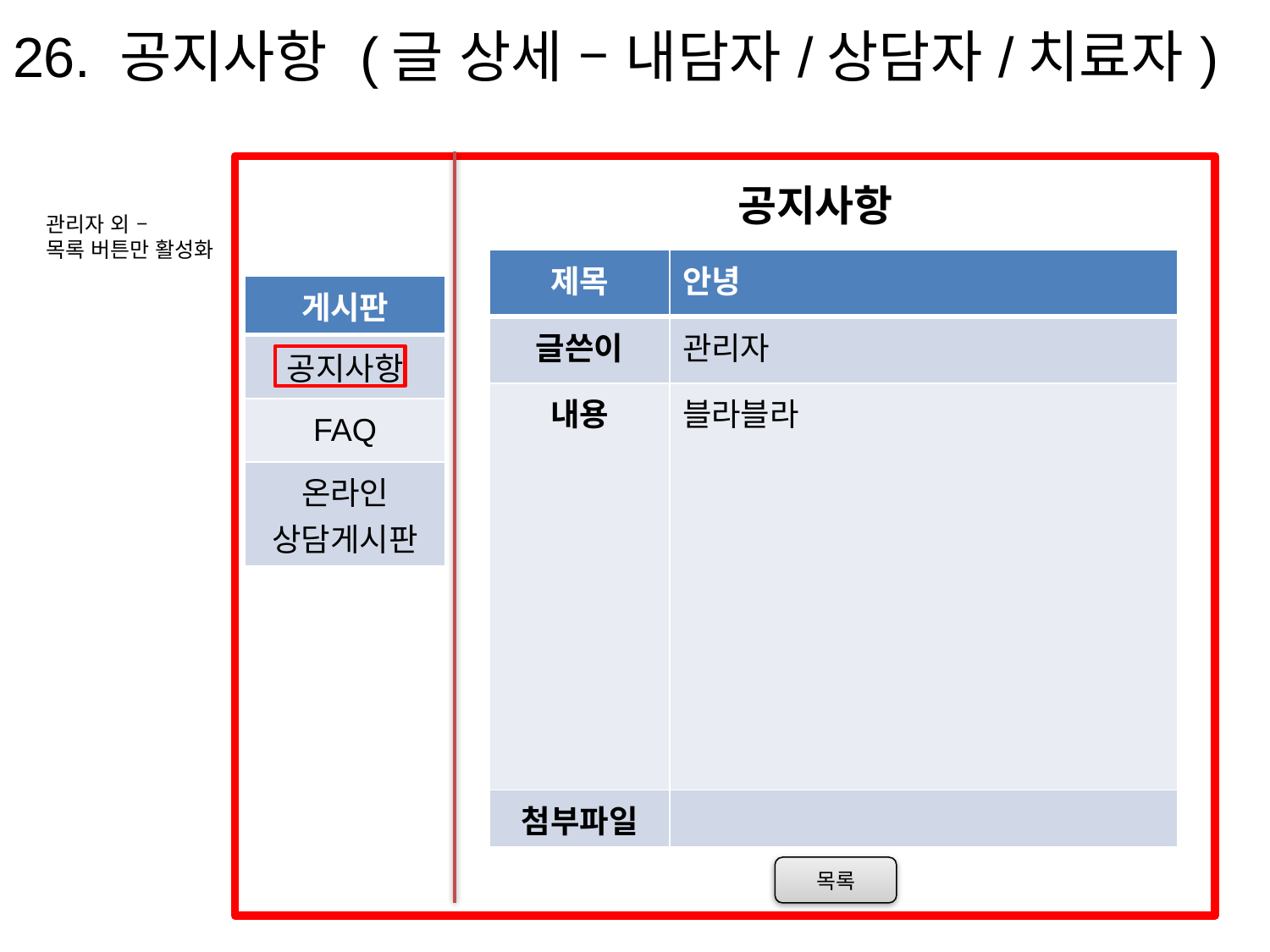

26. 공지사항 (글 상세 – 내담자/상담자/치료자)

공지사항
관리자 외 –
목록 버튼만 활성화
| 제목 | 안녕 |
| --- | --- |
| 글쓴이 | 관리자 |
| 내용 | 블라블라 |
| 첨부파일 |  |
| 게시판 |
| --- |
| 공지사항 |
| FAQ |
| 온라인 상담게시판 |

목록